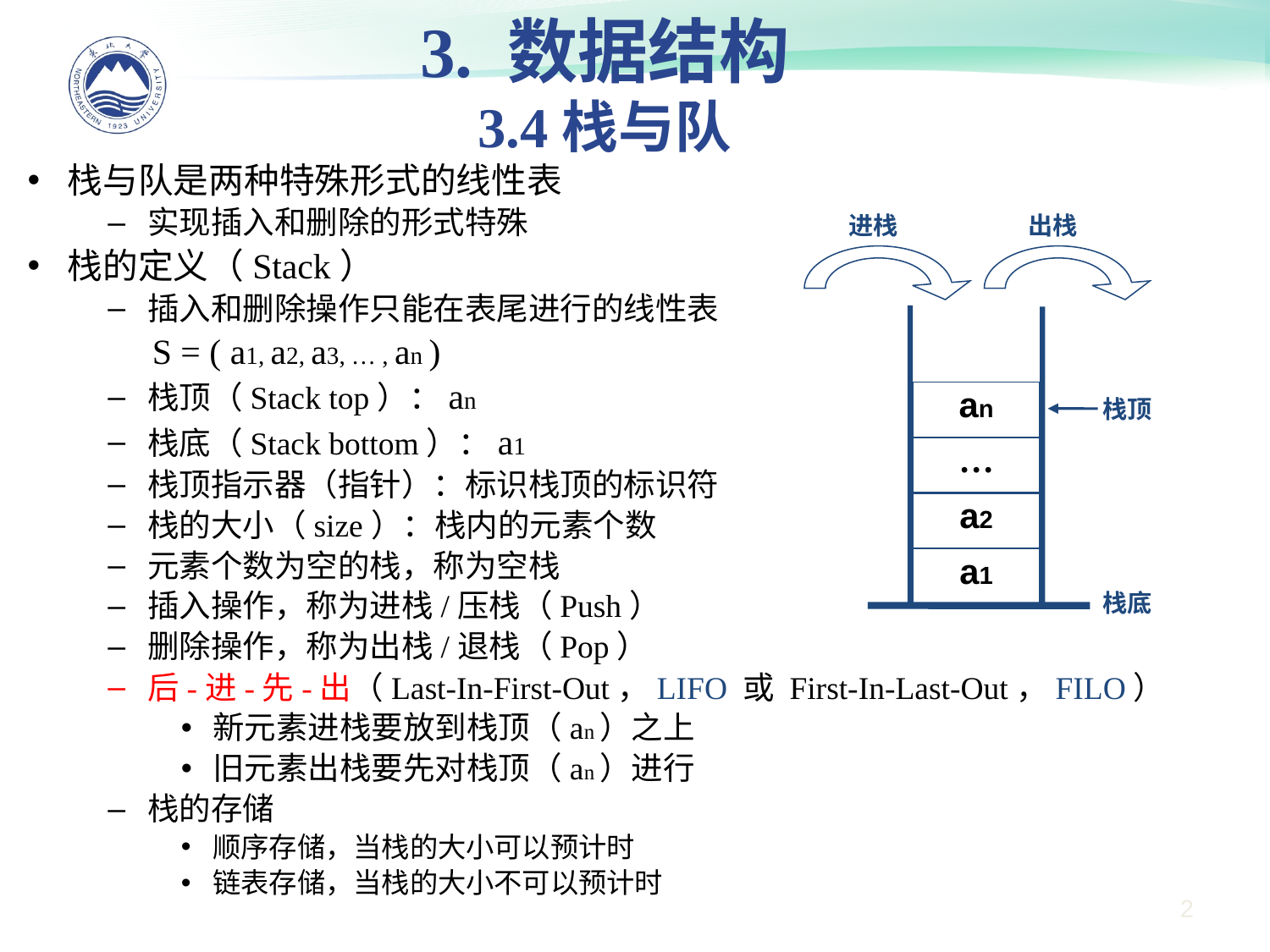

3. 数据结构
3.4栈与队
栈与队是两种特殊形式的线性表
实现插入和删除的形式特殊
栈的定义（Stack）
插入和删除操作只能在表尾进行的线性表
     S = ( a1, a2, a3, … , an )
栈顶（Stack top）：an
栈底（Stack bottom）：a1
栈顶指示器（指针）：标识栈顶的标识符
栈的大小（size）：栈内的元素个数
元素个数为空的栈，称为空栈
插入操作，称为进栈/压栈（Push）
删除操作，称为出栈/退栈（Pop）
后-进-先-出（Last-In-First-Out，LIFO 或 First-In-Last-Out，FILO）
新元素进栈要放到栈顶（an）之上
旧元素出栈要先对栈顶（an）进行
栈的存储
顺序存储，当栈的大小可以预计时
链表存储，当栈的大小不可以预计时
进栈
出栈

an
栈顶

…
a2
a1
栈底

2